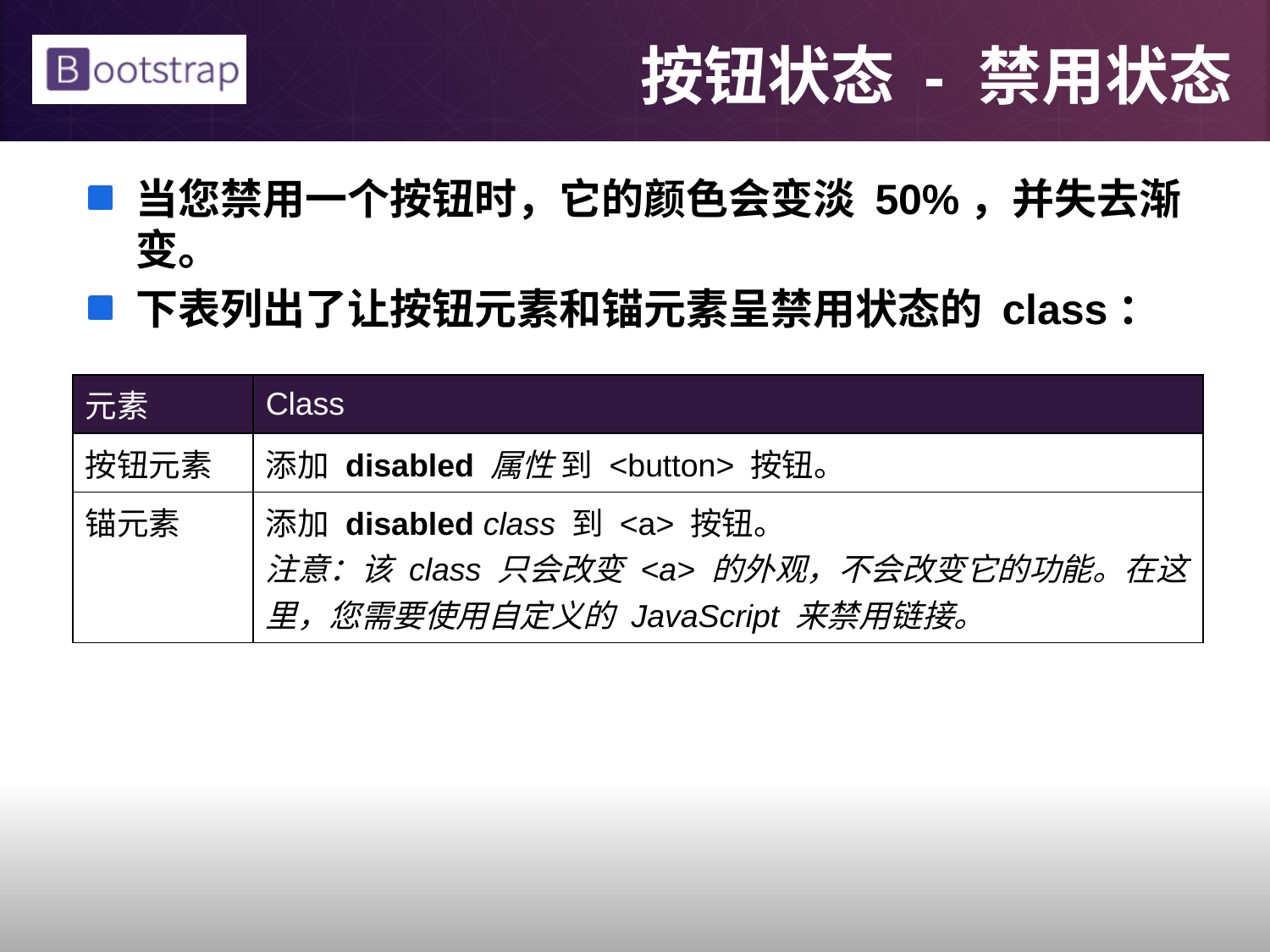

# 按钮状态 - 禁用状态
当您禁用一个按钮时，它的颜色会变淡 50%，并失去渐变。
下表列出了让按钮元素和锚元素呈禁用状态的 class：
| 元素 | Class |
| --- | --- |
| 按钮元素 | 添加 disabled 属性 到 <button> 按钮。 |
| 锚元素 | 添加 disabled class 到 <a> 按钮。 注意：该 class 只会改变 <a> 的外观，不会改变它的功能。在这里，您需要使用自定义的 JavaScript 来禁用链接。 |